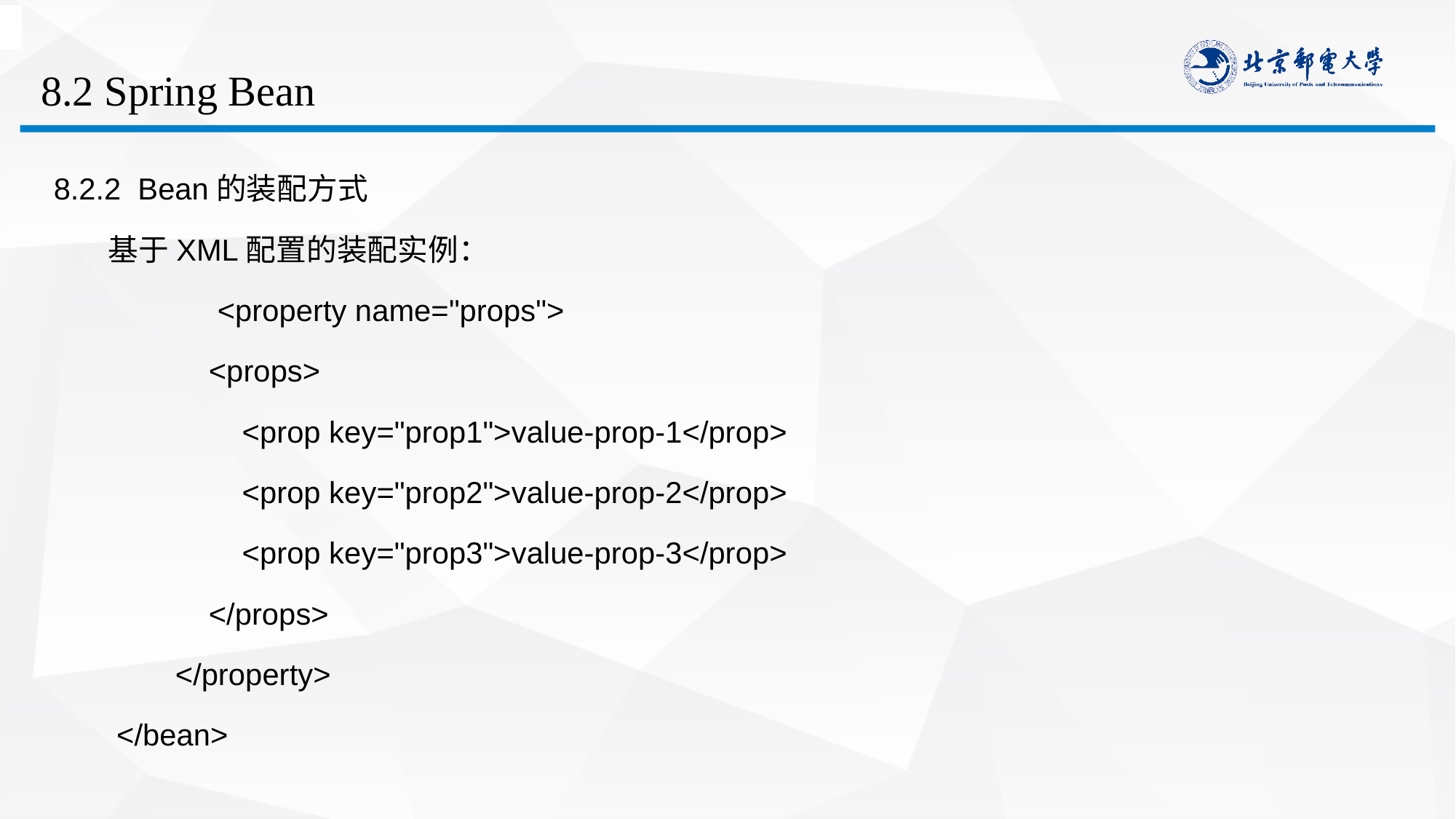

# 8.2 Spring Bean
8.2.2  Bean的装配方式
基于XML配置的装配实例：
	<property name="props">
            <props>
                <prop key="prop1">value-prop-1</prop>
                <prop key="prop2">value-prop-2</prop>
                <prop key="prop3">value-prop-3</prop>
            </props>
        </property>
 </bean>